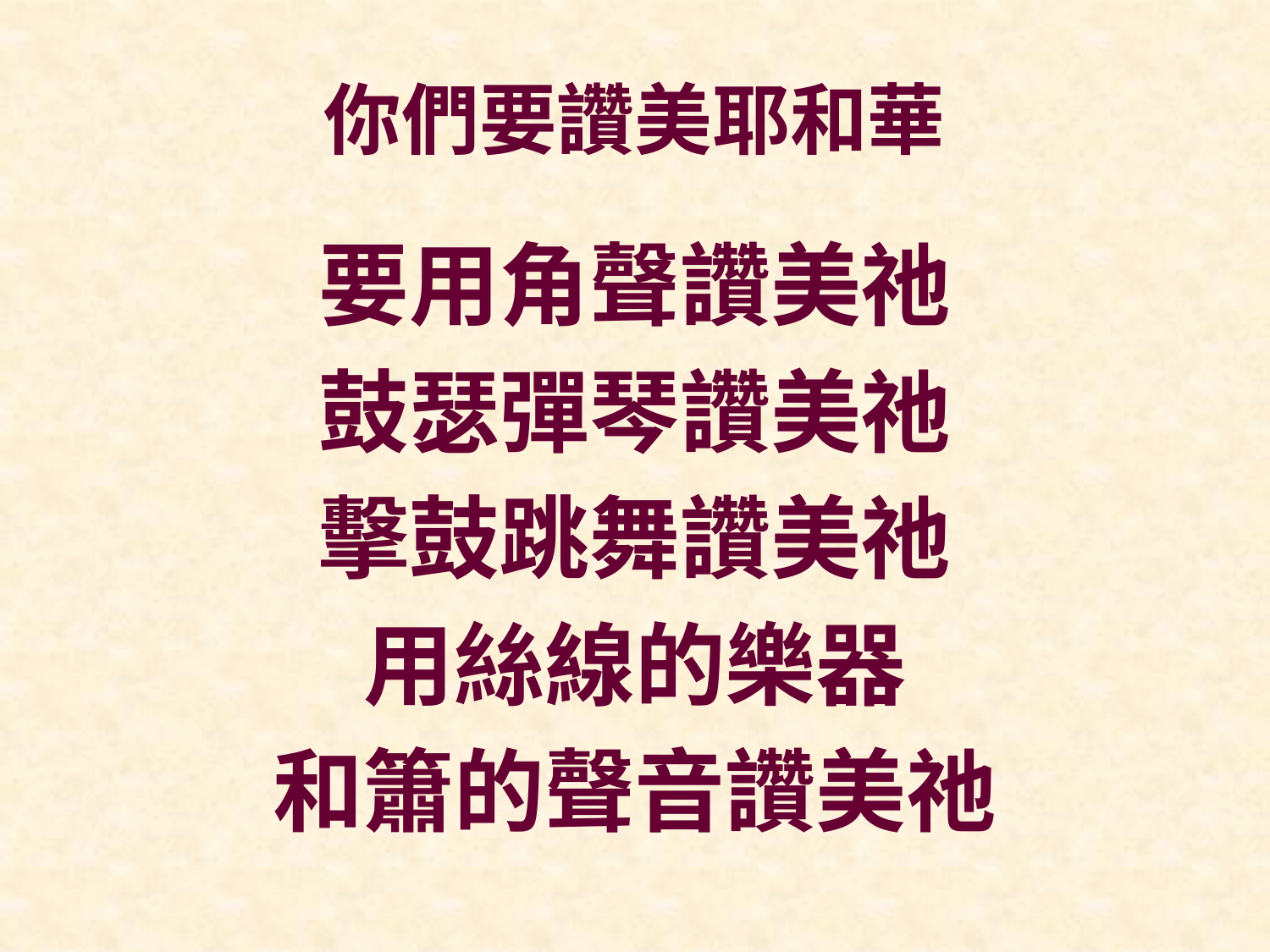

# 你們要讚美耶和華
要用角聲讚美祂
鼓瑟彈琴讚美祂
擊鼓跳舞讚美祂
用絲線的樂器
和簫的聲音讚美祂